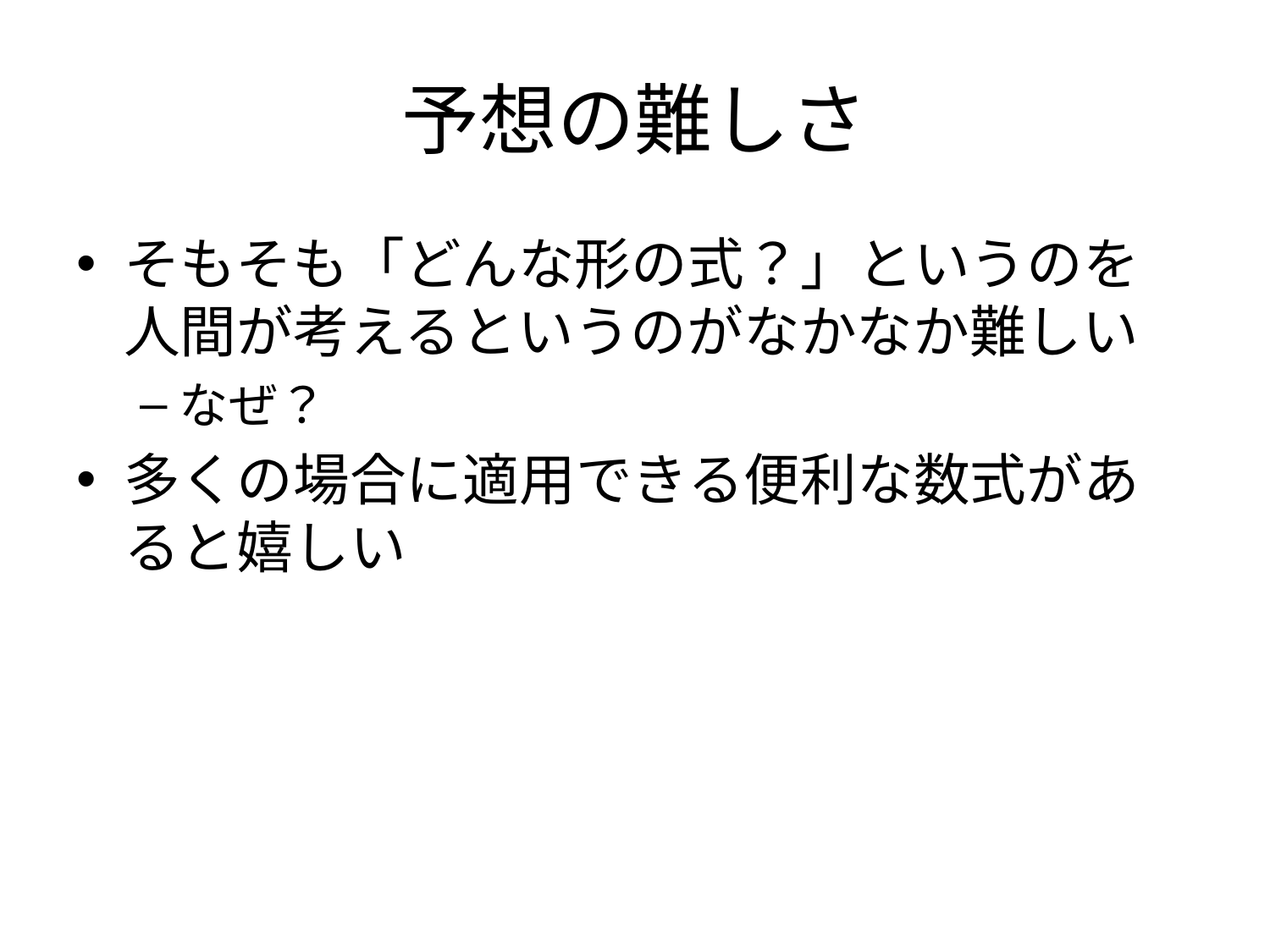

# 予想の難しさ
そもそも「どんな形の式？」というのを人間が考えるというのがなかなか難しい
なぜ？
多くの場合に適用できる便利な数式があると嬉しい